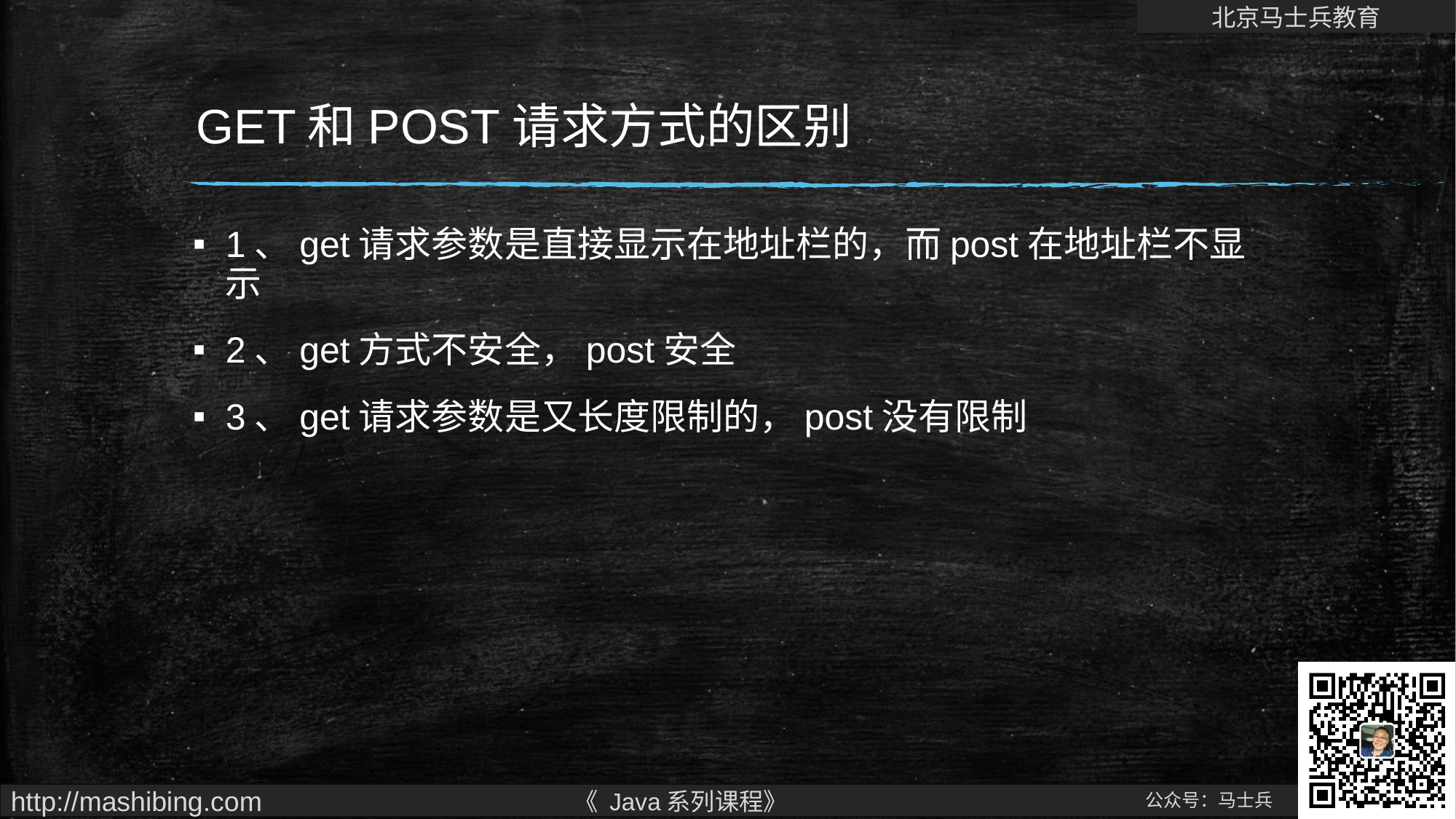

# GET和POST请求方式的区别
1、get请求参数是直接显示在地址栏的，而post在地址栏不显示
2、get方式不安全，post安全
3、get请求参数是又长度限制的，post没有限制